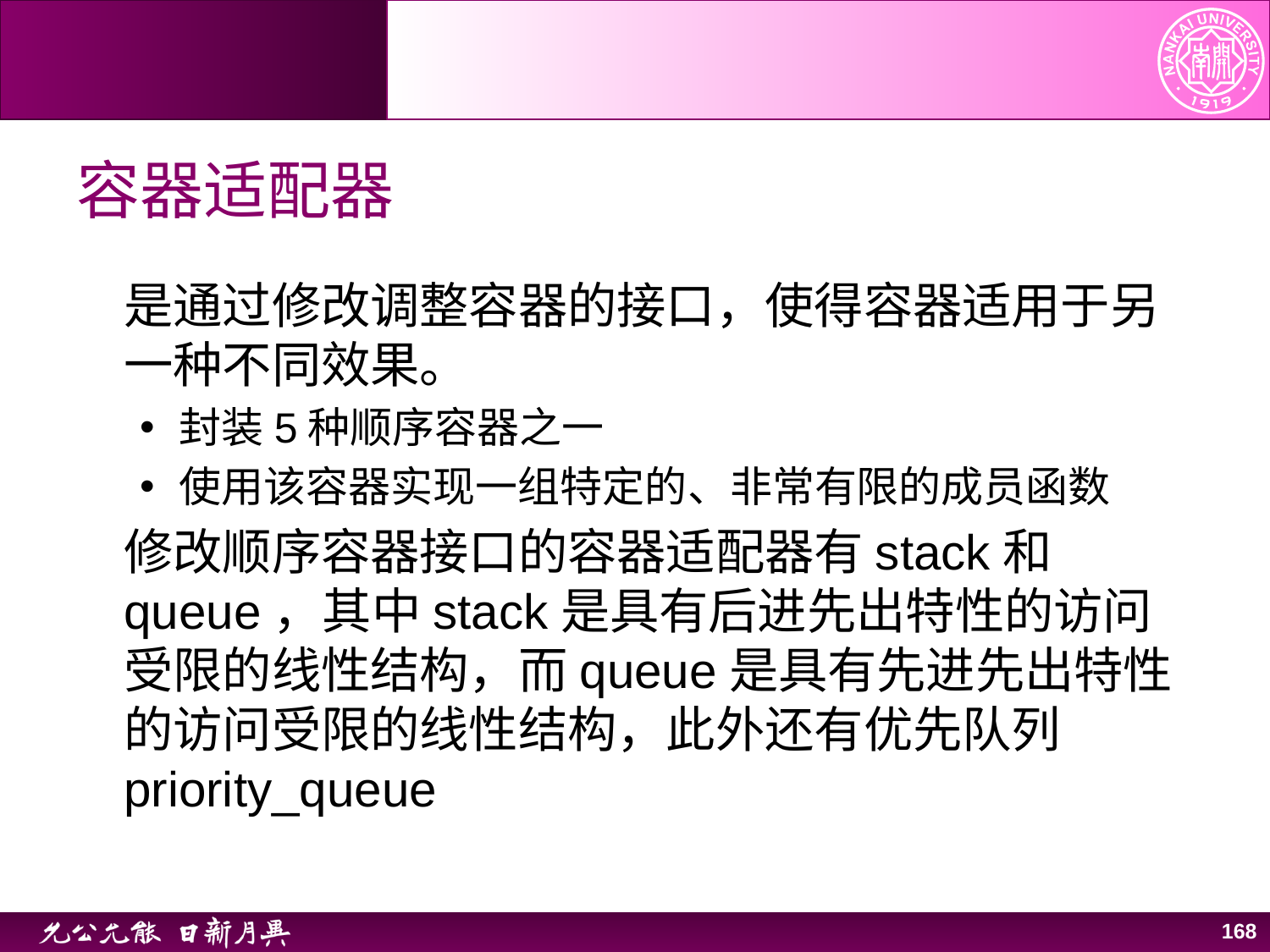

# 容器适配器
是通过修改调整容器的接口，使得容器适用于另一种不同效果。
封装5种顺序容器之一
使用该容器实现一组特定的、非常有限的成员函数
修改顺序容器接口的容器适配器有stack和queue，其中stack是具有后进先出特性的访问受限的线性结构，而queue是具有先进先出特性的访问受限的线性结构，此外还有优先队列priority_queue

168